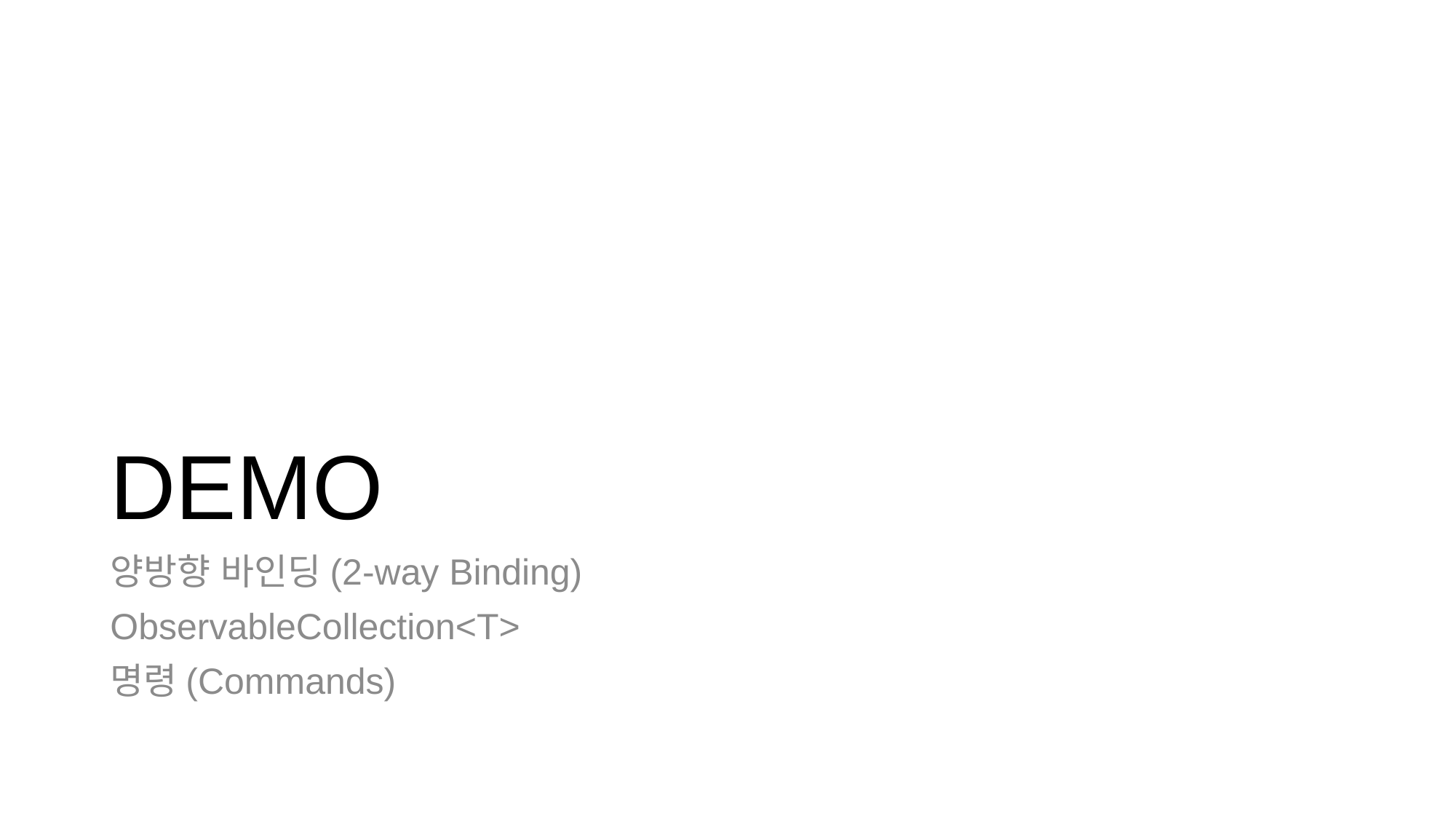

# DEMO
양방향 바인딩(2-way Binding)
ObservableCollection<T>
명령(Commands)